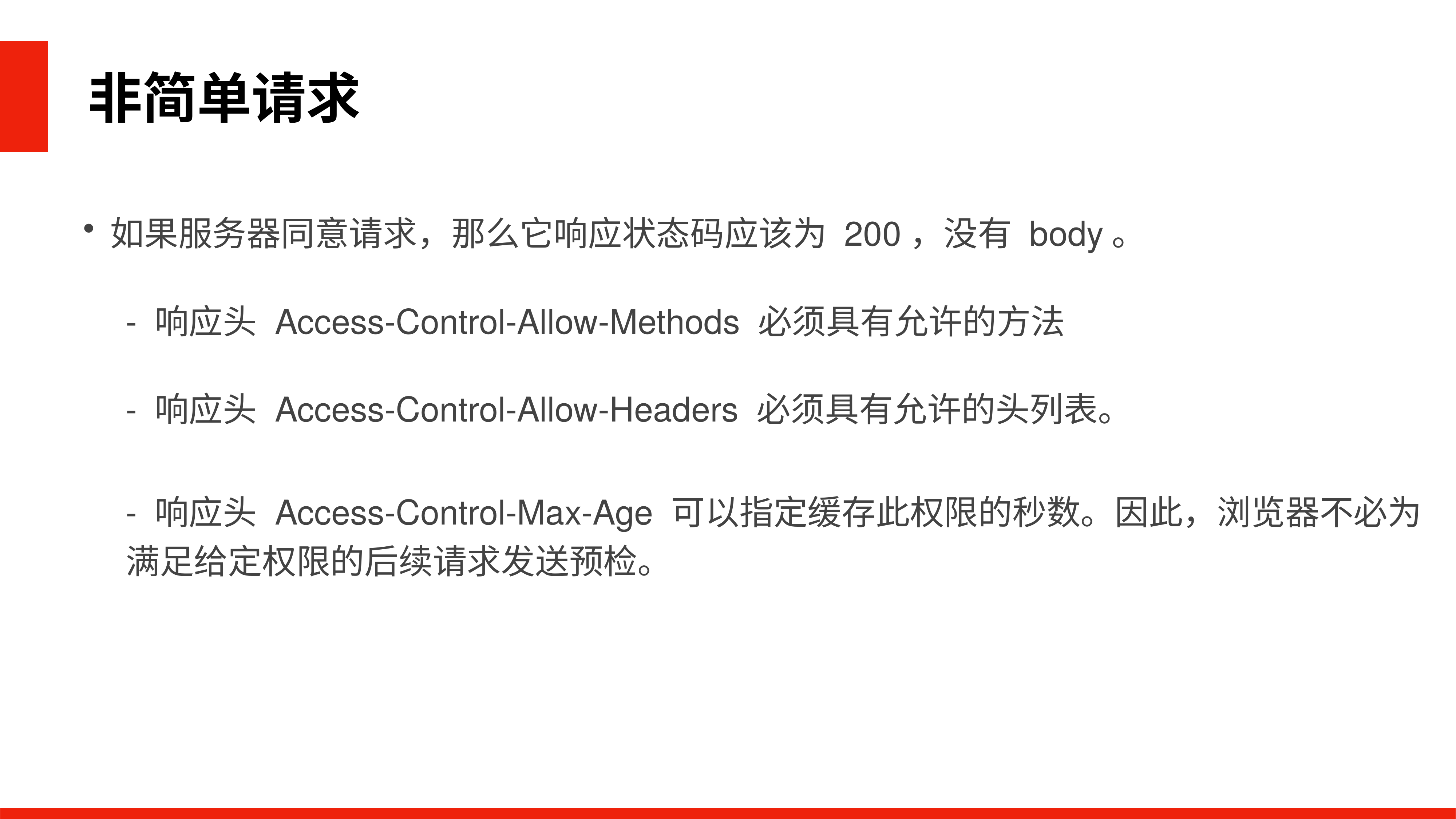

非简单请求
如果服务器同意请求，那么它响应状态码应该为 200，没有 body。
- 响应头 Access-Control-Allow-Methods 必须具有允许的方法
- 响应头 Access-Control-Allow-Headers 必须具有允许的头列表。
- 响应头 Access-Control-Max-Age 可以指定缓存此权限的秒数。因此，浏览器不必为满足给定权限的后续请求发送预检。
28